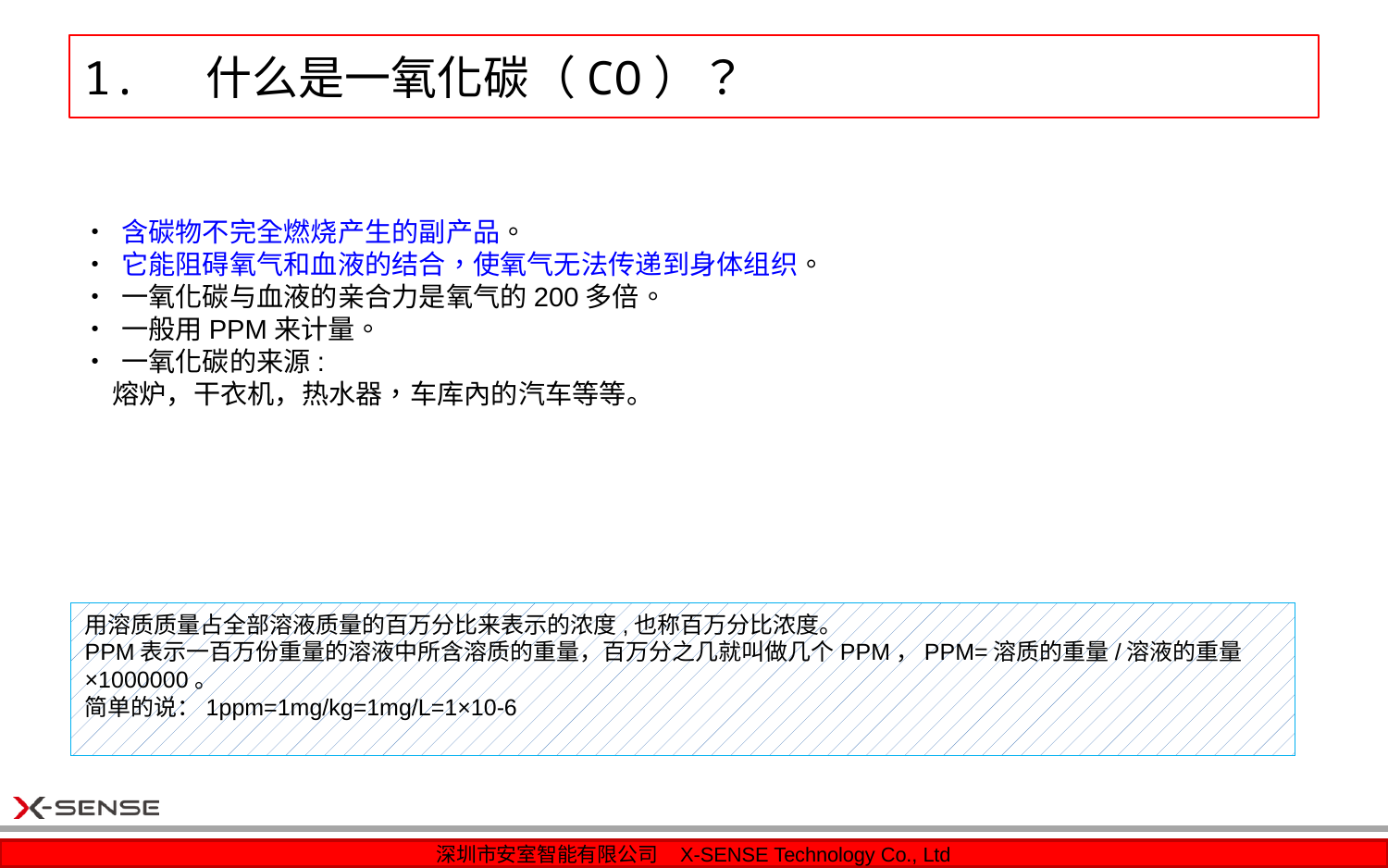

# 1.  什么是一氧化碳（CO）？

• 含碳物不完全燃烧产生的副产品。
• 它能阻碍氧气和血液的结合，使氧气无法传递到身体组织。
• 一氧化碳与血液的亲合力是氧气的200多倍。
• 一般用PPM来计量。
• 一氧化碳的来源:
    熔炉，干衣机，热水器，车库內的汽车等等。

用溶质质量占全部溶液质量的百万分比来表示的浓度,也称百万分比浓度。
PPM表示一百万份重量的溶液中所含溶质的重量，百万分之几就叫做几个PPM，PPM=溶质的重量/溶液的重量×1000000。
简单的说：1ppm=1mg/kg=1mg/L=1×10-6